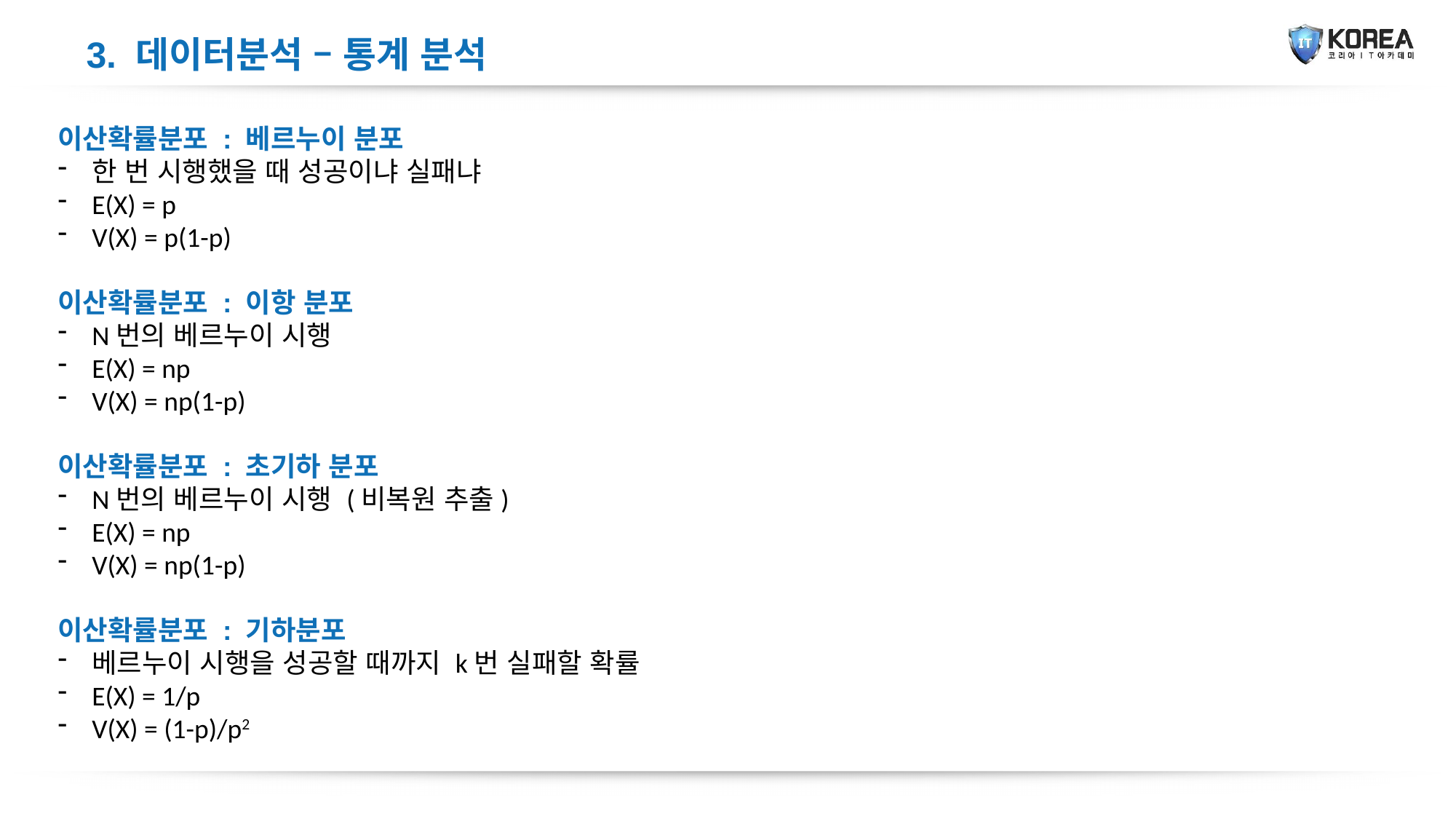

3. 데이터분석 – 통계 분석
이산확률분포 : 베르누이 분포
한 번 시행했을 때 성공이냐 실패냐
E(X) = p
V(X) = p(1-p)

이산확률분포 : 이항 분포
N번의 베르누이 시행
E(X) = np
V(X) = np(1-p)

이산확률분포 : 초기하 분포
N번의 베르누이 시행 (비복원 추출)
E(X) = np
V(X) = np(1-p)

이산확률분포 : 기하분포
베르누이 시행을 성공할 때까지 k번 실패할 확률
E(X) = 1/p
V(X) = (1-p)/p2